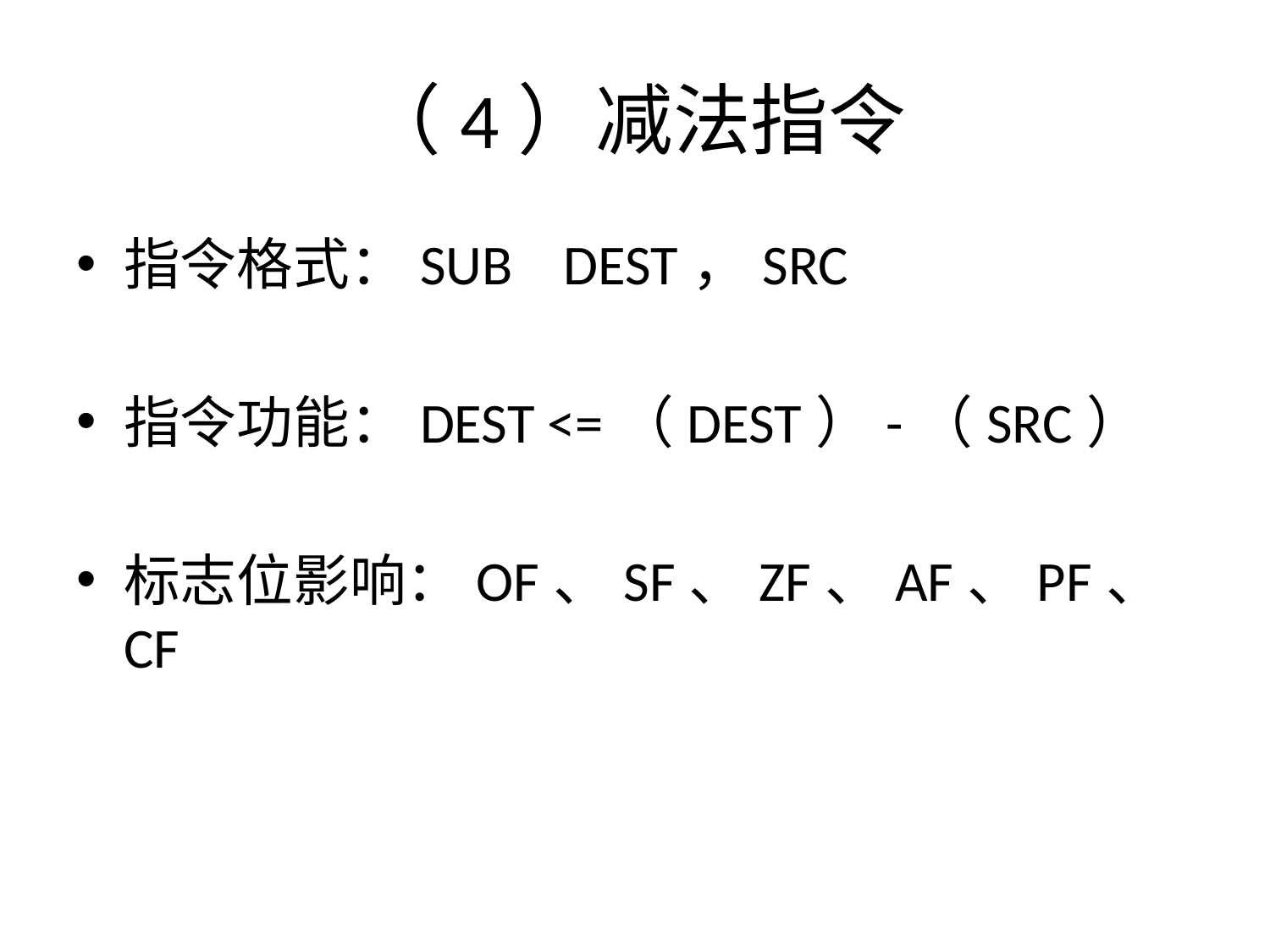

# （4）减法指令
指令格式：SUB    DEST，SRC

指令功能：DEST <=（DEST）-（SRC）

标志位影响：OF、SF、ZF、AF、PF、CF